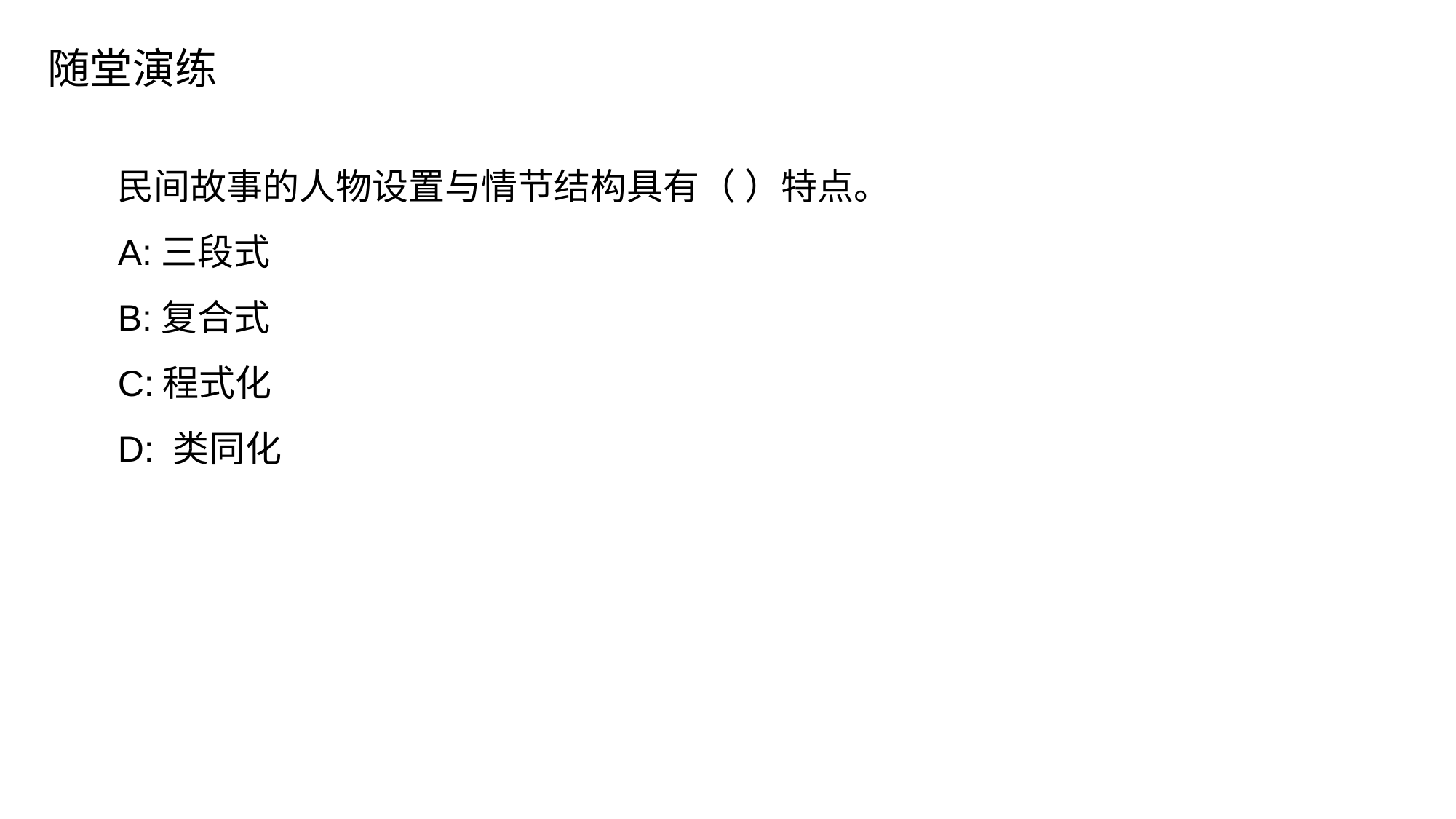

随堂演练
民间故事的人物设置与情节结构具有（ ）特点。
A:三段式
B:复合式
C:程式化
D: 类同化